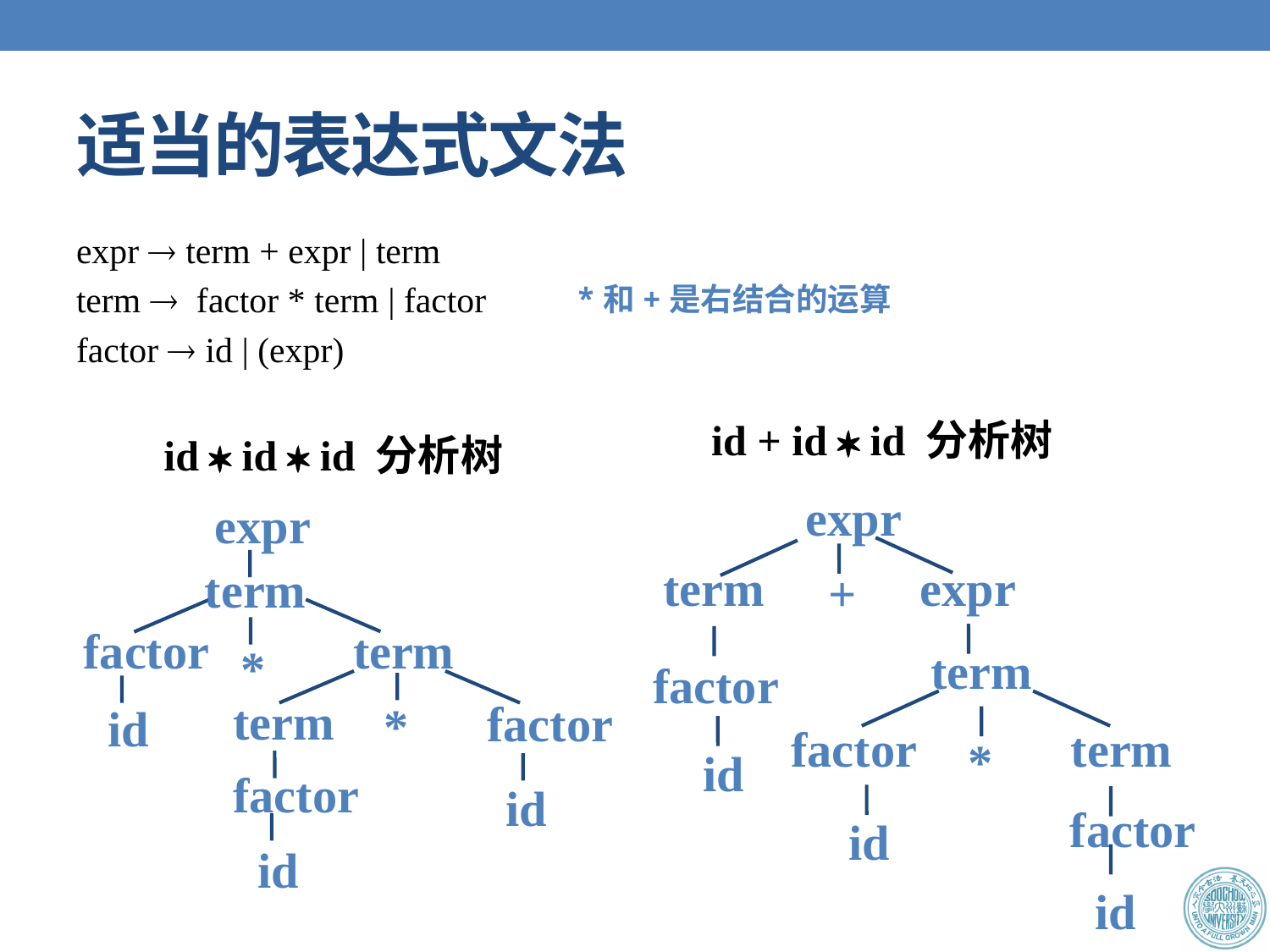

# 适当的表达式文法
expr → term + expr | term
term →  factor * term | factor
factor → id | (expr)
*和+是右结合的运算
id + id ∗ id 分析树
expr

term
expr
+

term
factor

factor

id
term

factor

id
*

id
id ∗ id ∗ id 分析树
expr

term

term
factor

id
*

term
factor
*

factor
id

id